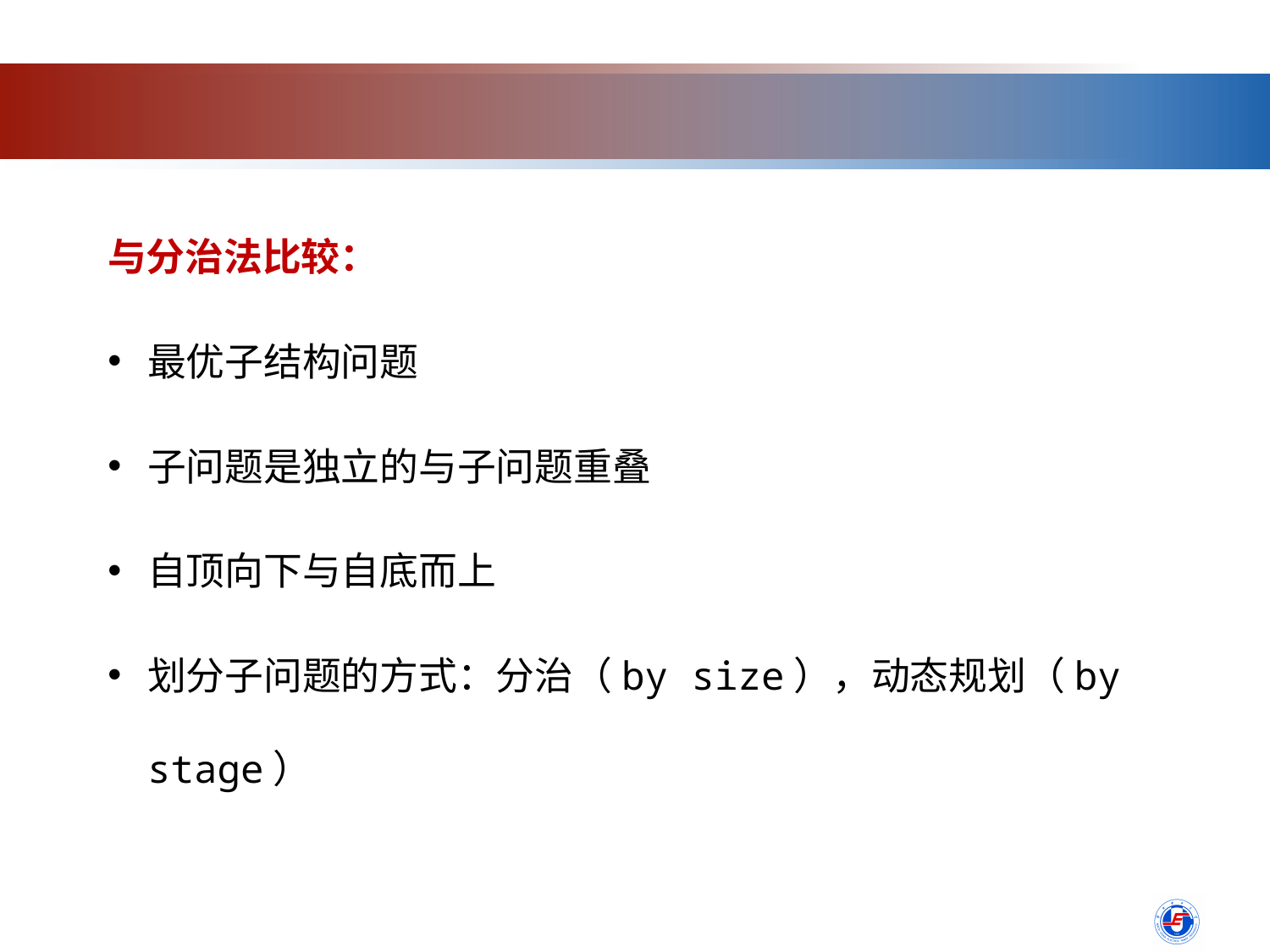

与分治法比较：
最优子结构问题
子问题是独立的与子问题重叠
自顶向下与自底而上
划分子问题的方式：分治（by size），动态规划（by stage）